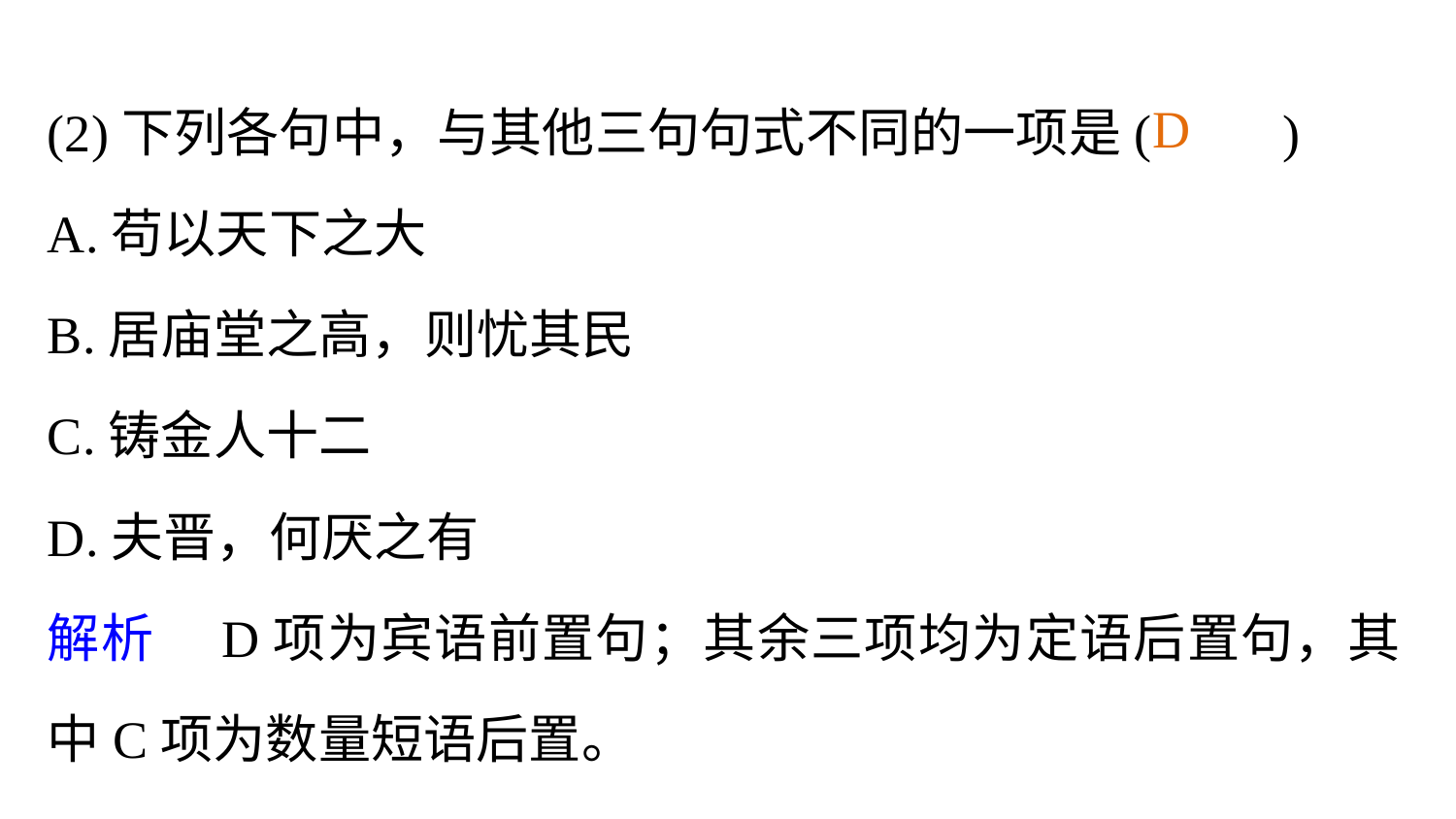

(2)下列各句中，与其他三句句式不同的一项是(　　)
A.苟以天下之大
B.居庙堂之高，则忧其民
C.铸金人十二
D.夫晋，何厌之有
解析　D项为宾语前置句；其余三项均为定语后置句，其中C项为数量短语后置。
D